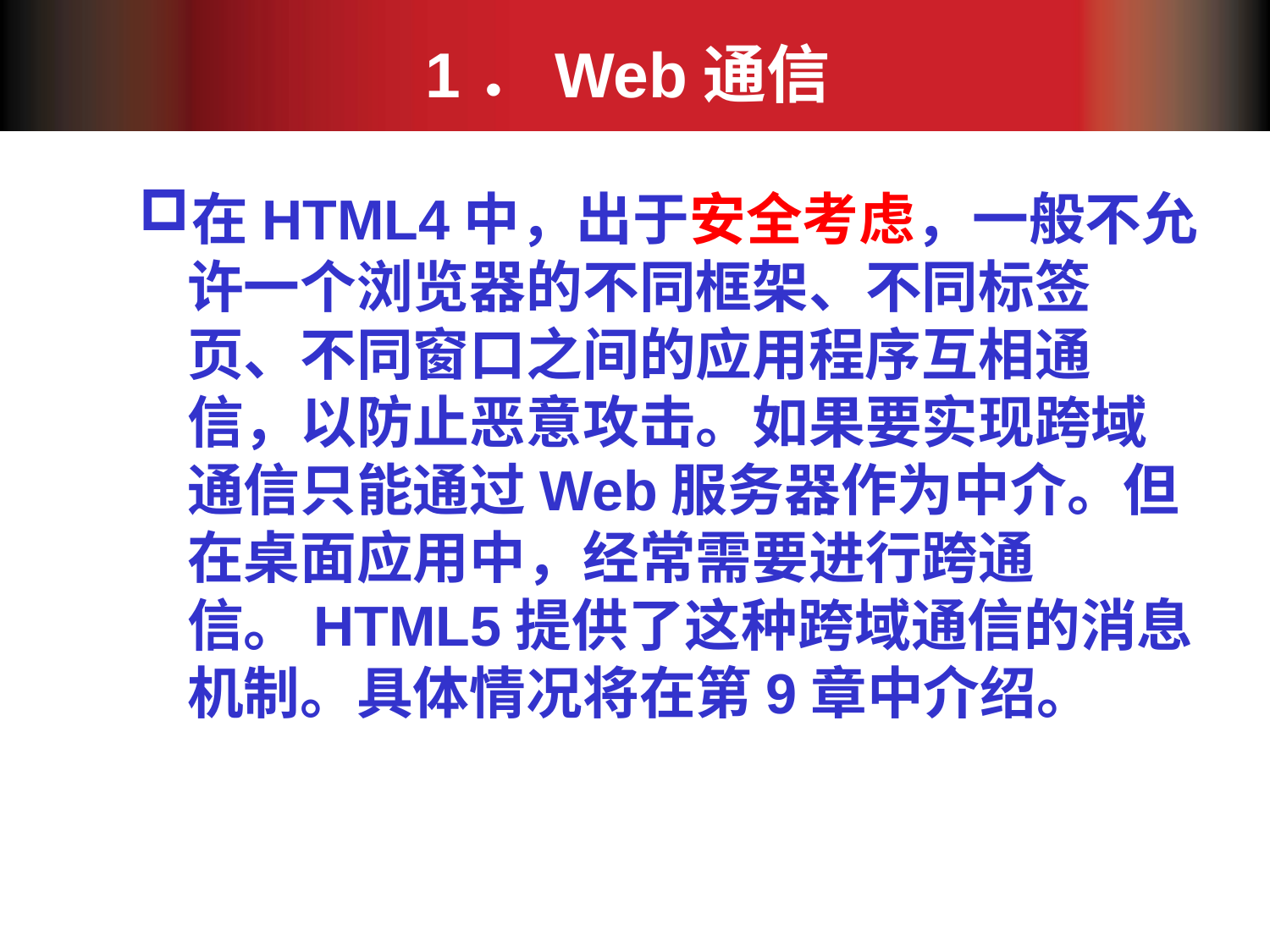

# 1．Web通信
在HTML4中，出于安全考虑，一般不允许一个浏览器的不同框架、不同标签页、不同窗口之间的应用程序互相通信，以防止恶意攻击。如果要实现跨域通信只能通过Web服务器作为中介。但在桌面应用中，经常需要进行跨通信。HTML5提供了这种跨域通信的消息机制。具体情况将在第9章中介绍。